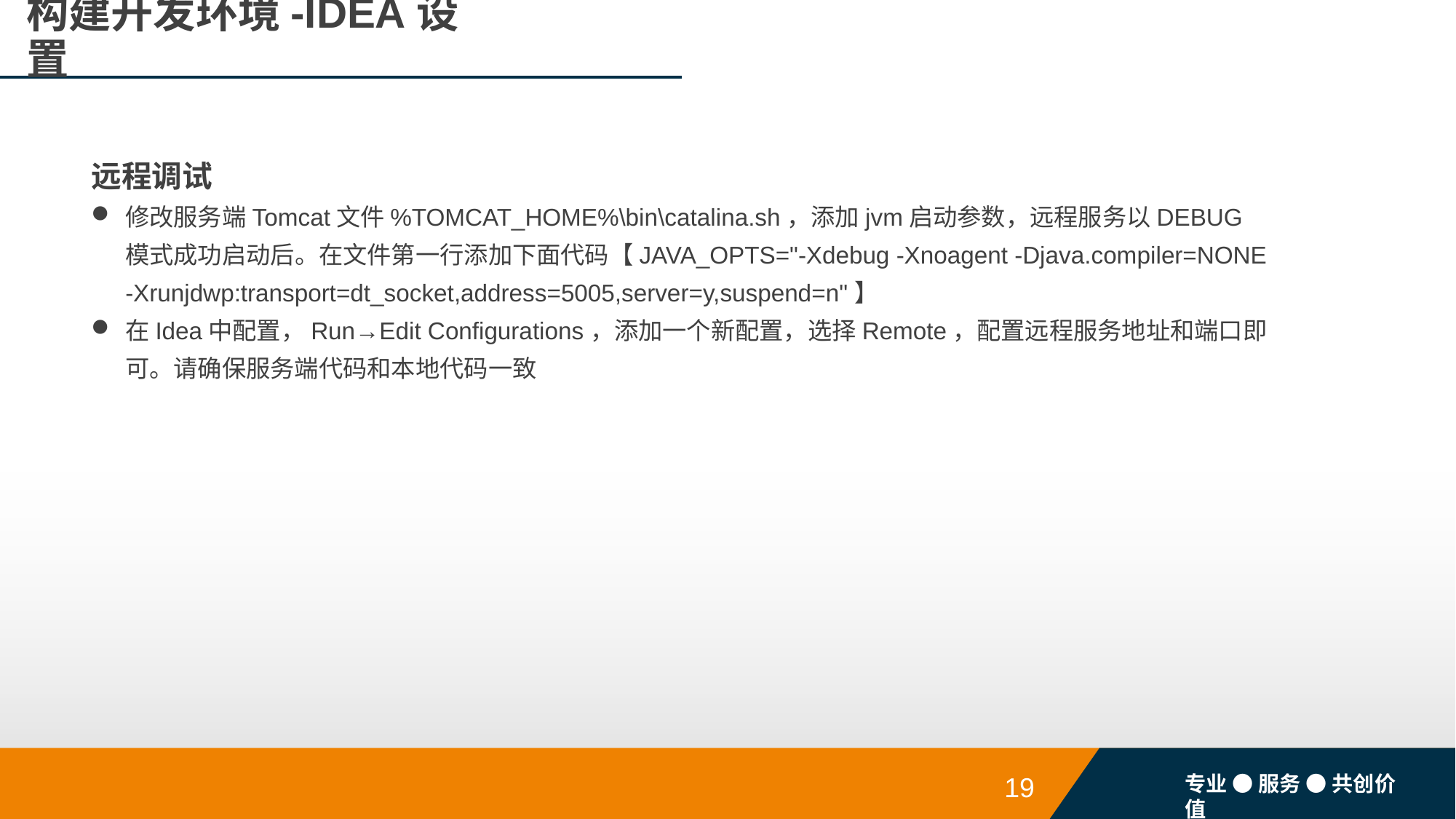

# 构建开发环境-IDEA设置
远程调试
修改服务端Tomcat文件%TOMCAT_HOME%\bin\catalina.sh，添加jvm启动参数，远程服务以DEBUG模式成功启动后。在文件第一行添加下面代码【JAVA_OPTS="-Xdebug -Xnoagent -Djava.compiler=NONE -Xrunjdwp:transport=dt_socket,address=5005,server=y,suspend=n"】
在Idea中配置，Run→Edit Configurations，添加一个新配置，选择Remote，配置远程服务地址和端口即可。请确保服务端代码和本地代码一致